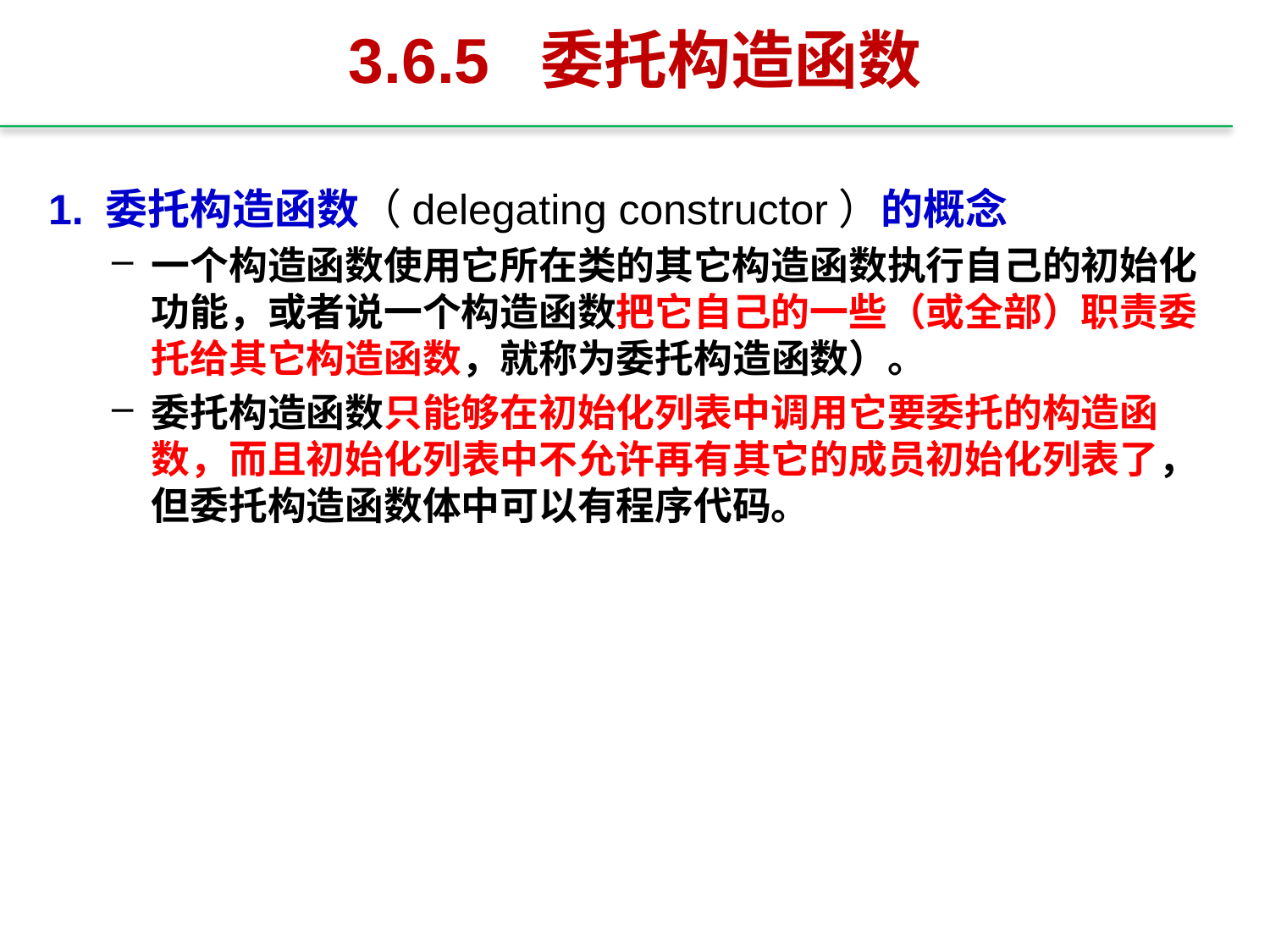

# 3.6.5  委托构造函数
1. 委托构造函数（delegating constructor）的概念
一个构造函数使用它所在类的其它构造函数执行自己的初始化功能，或者说一个构造函数把它自己的一些（或全部）职责委托给其它构造函数，就称为委托构造函数）。
委托构造函数只能够在初始化列表中调用它要委托的构造函数，而且初始化列表中不允许再有其它的成员初始化列表了，但委托构造函数体中可以有程序代码。